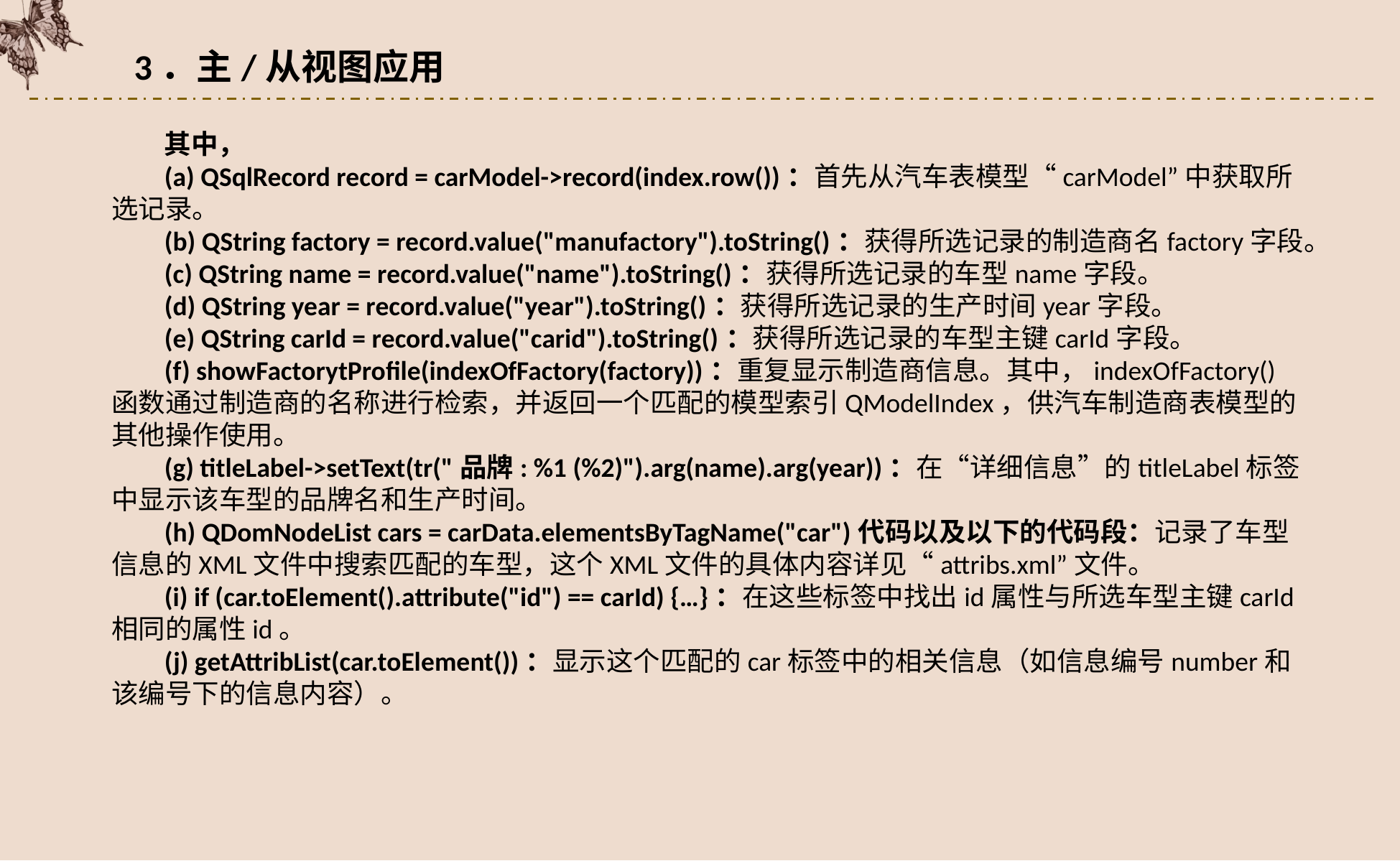

3．主/从视图应用
其中，
(a) QSqlRecord record = carModel->record(index.row())：首先从汽车表模型“carModel”中获取所选记录。
(b) QString factory = record.value("manufactory").toString()：获得所选记录的制造商名factory字段。
(c) QString name = record.value("name").toString()：获得所选记录的车型name字段。
(d) QString year = record.value("year").toString()：获得所选记录的生产时间year字段。
(e) QString carId = record.value("carid").toString()：获得所选记录的车型主键carId字段。
(f) showFactorytProfile(indexOfFactory(factory))：重复显示制造商信息。其中，indexOfFactory()函数通过制造商的名称进行检索，并返回一个匹配的模型索引QModelIndex，供汽车制造商表模型的其他操作使用。
(g) titleLabel->setText(tr("品牌: %1 (%2)").arg(name).arg(year))：在“详细信息”的titleLabel标签中显示该车型的品牌名和生产时间。
(h) QDomNodeList cars = carData.elementsByTagName("car")代码以及以下的代码段：记录了车型信息的XML文件中搜索匹配的车型，这个XML文件的具体内容详见“attribs.xml”文件。
(i) if (car.toElement().attribute("id") == carId) {…}：在这些标签中找出id属性与所选车型主键carId相同的属性id。
(j) getAttribList(car.toElement())：显示这个匹配的car标签中的相关信息（如信息编号number和该编号下的信息内容）。